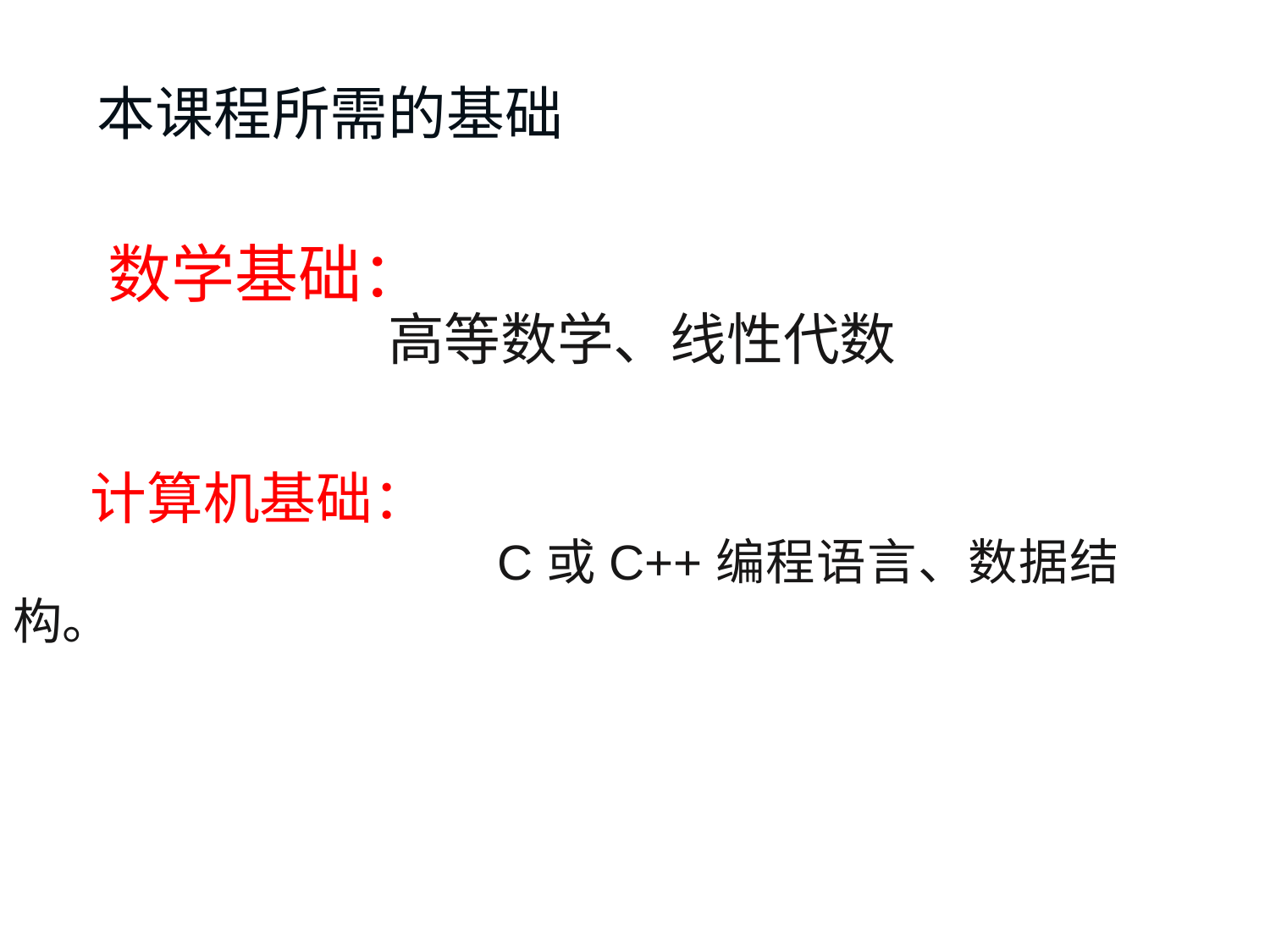

# 本课程所需的基础
数学基础：
                     高等数学、线性代数
     计算机基础：
                                C或C++编程语言、数据结构。